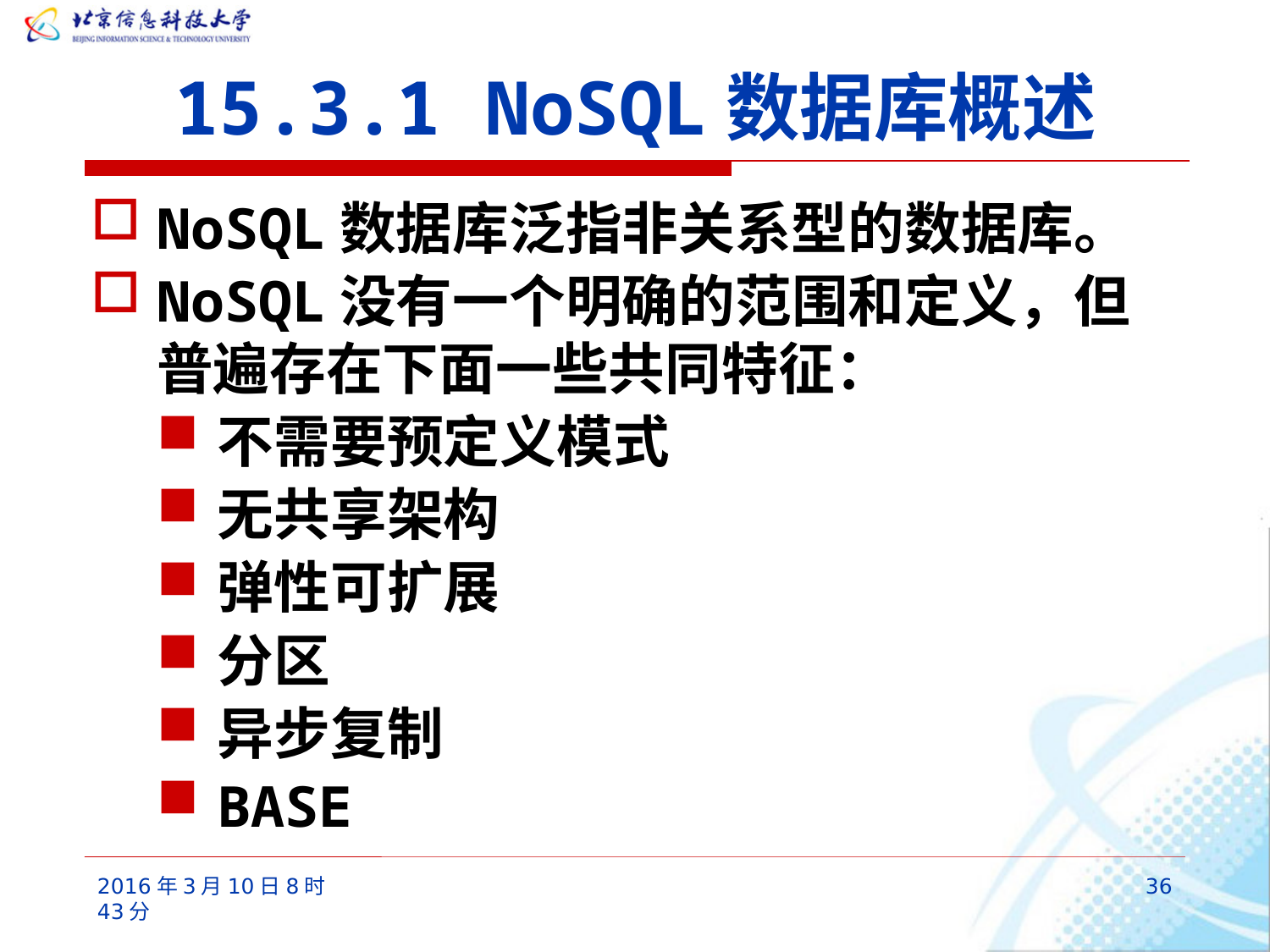

# 15.3.1 NoSQL数据库概述
NoSQL数据库泛指非关系型的数据库。
NoSQL没有一个明确的范围和定义，但普遍存在下面一些共同特征：
不需要预定义模式
无共享架构
弹性可扩展
分区
异步复制
BASE
2016年3月10日8时43分
36